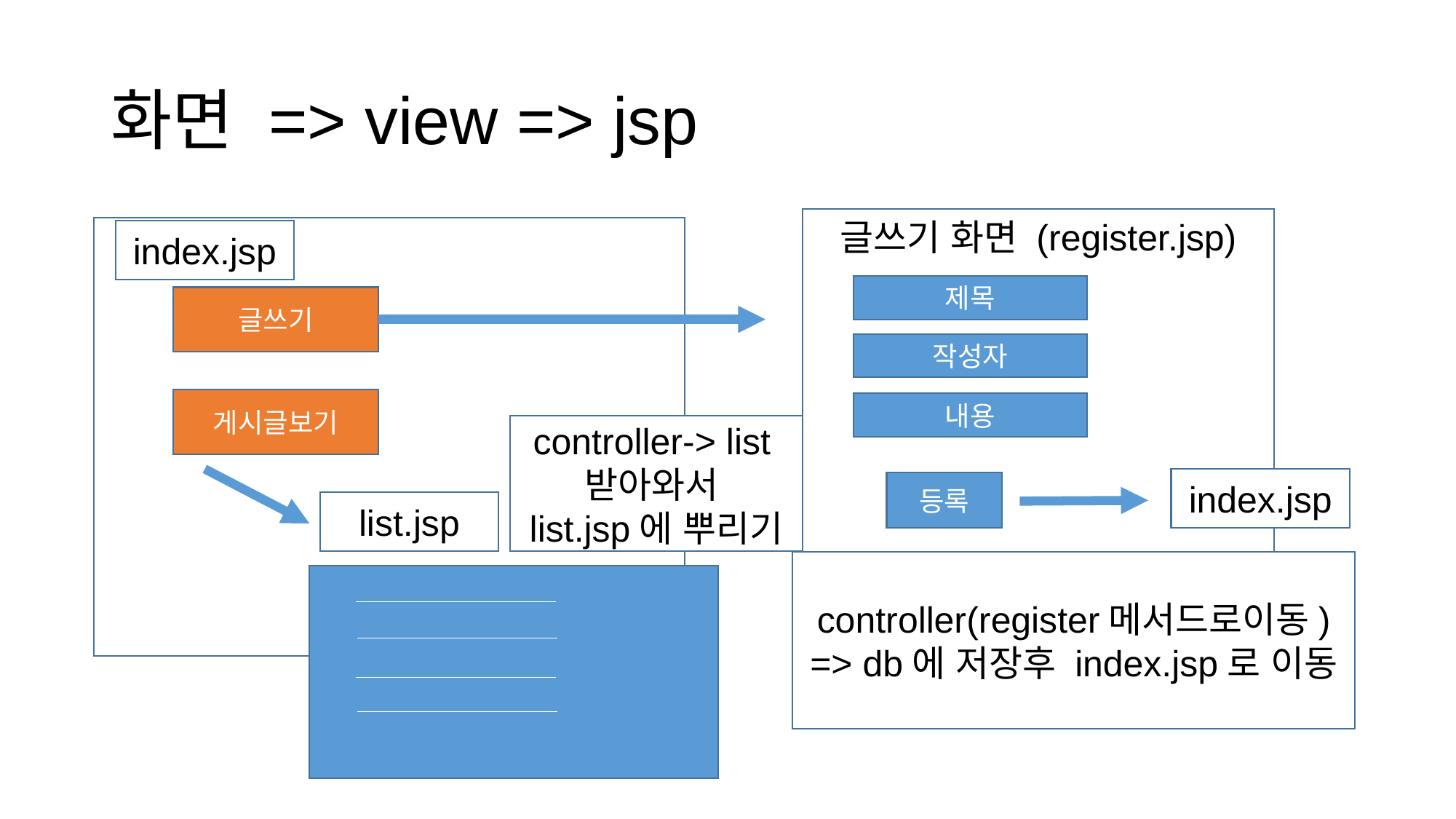

# 화면 => view => jsp
글쓰기 화면 (register.jsp)

index.jsp
제목
글쓰기
작성자
게시글보기
내용
controller-> list받아와서
list.jsp에 뿌리기
index.jsp
등록
list.jsp
controller(register메서드로이동) => db에 저장후 index.jsp로 이동